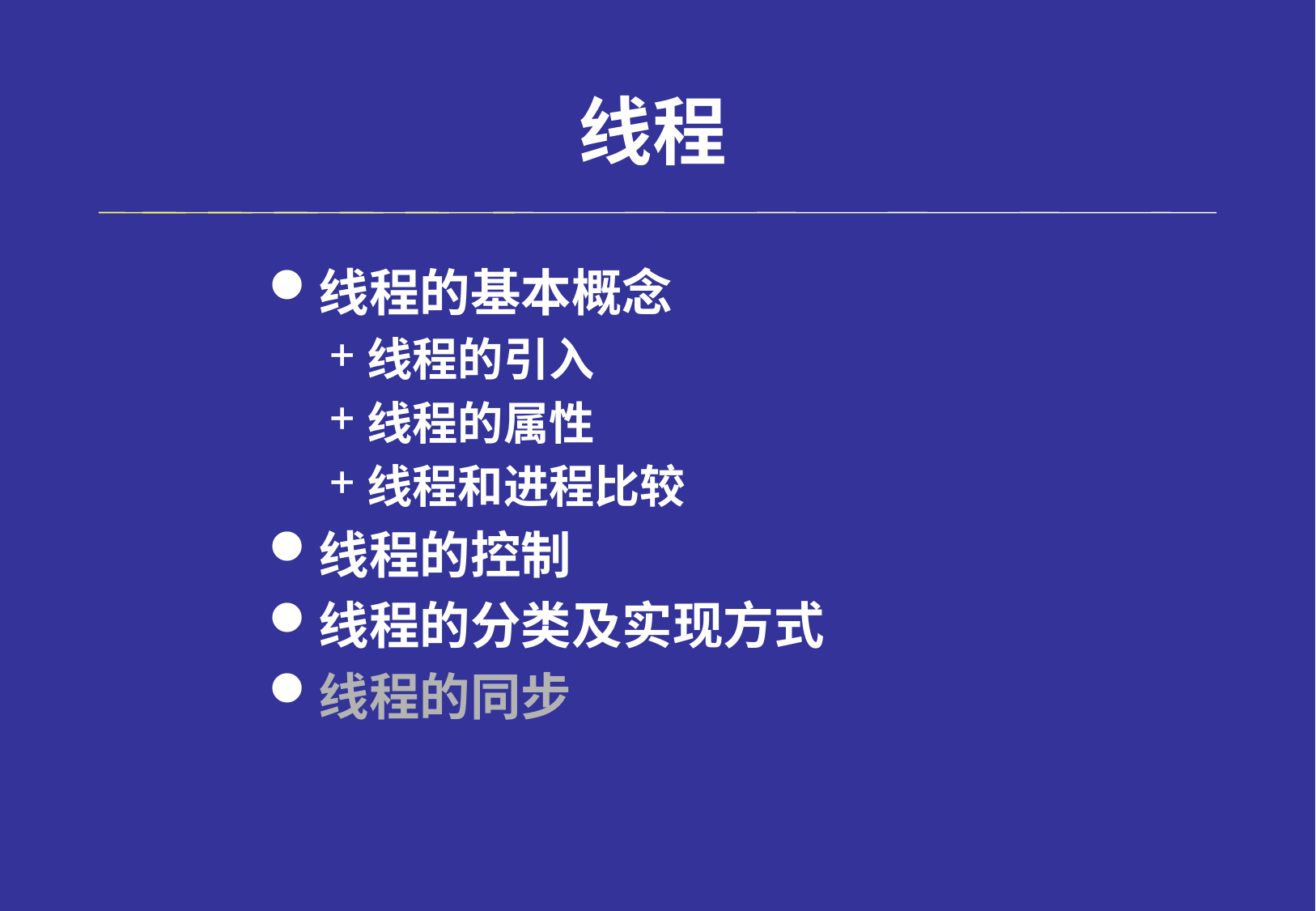

# 线程
线程的基本概念
线程的引入
线程的属性
线程和进程比较
线程的控制
线程的分类及实现方式
线程的同步